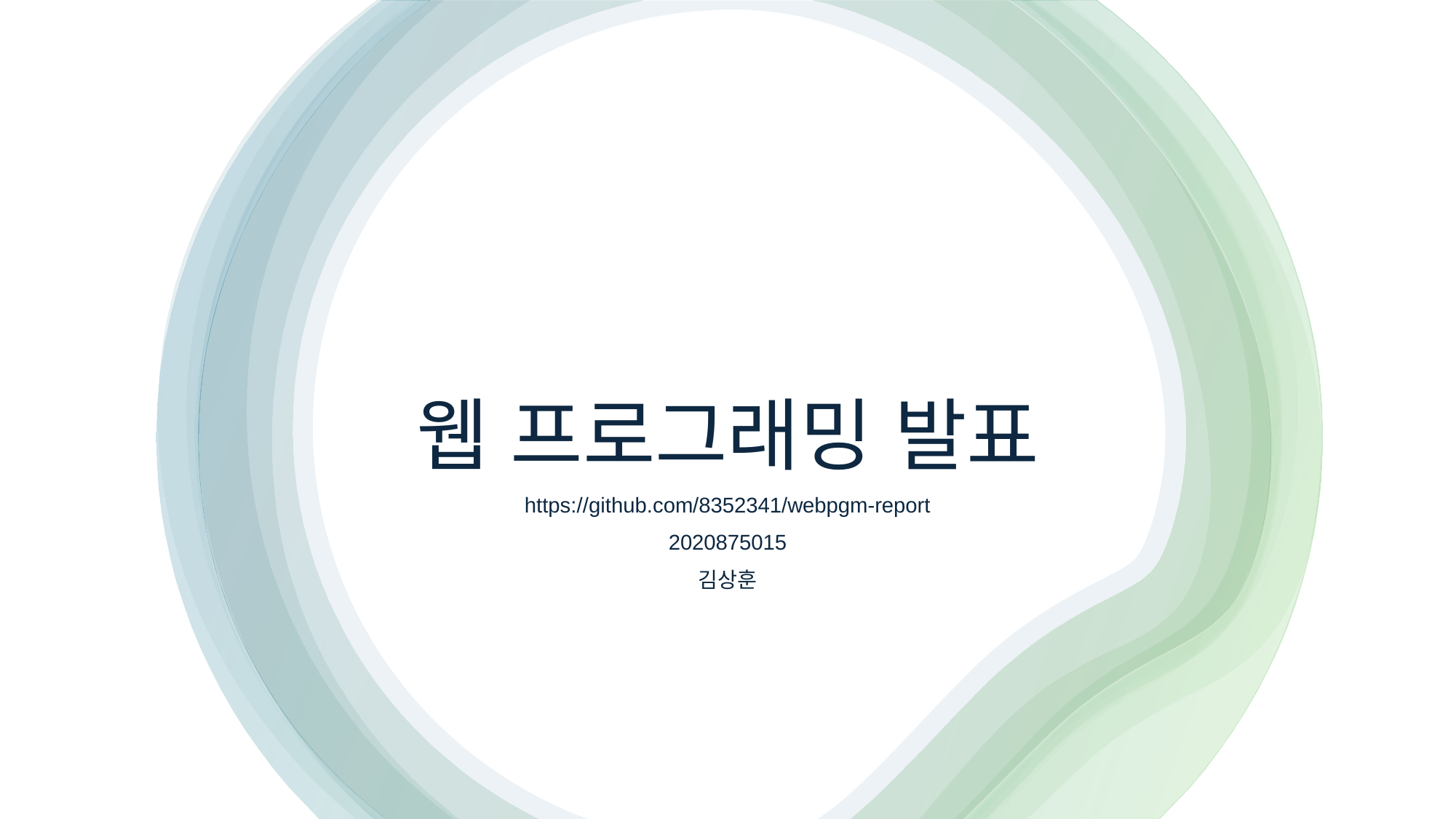

# 웹 프로그래밍 발표
https://github.com/8352341/webpgm-report
2020875015
김상훈